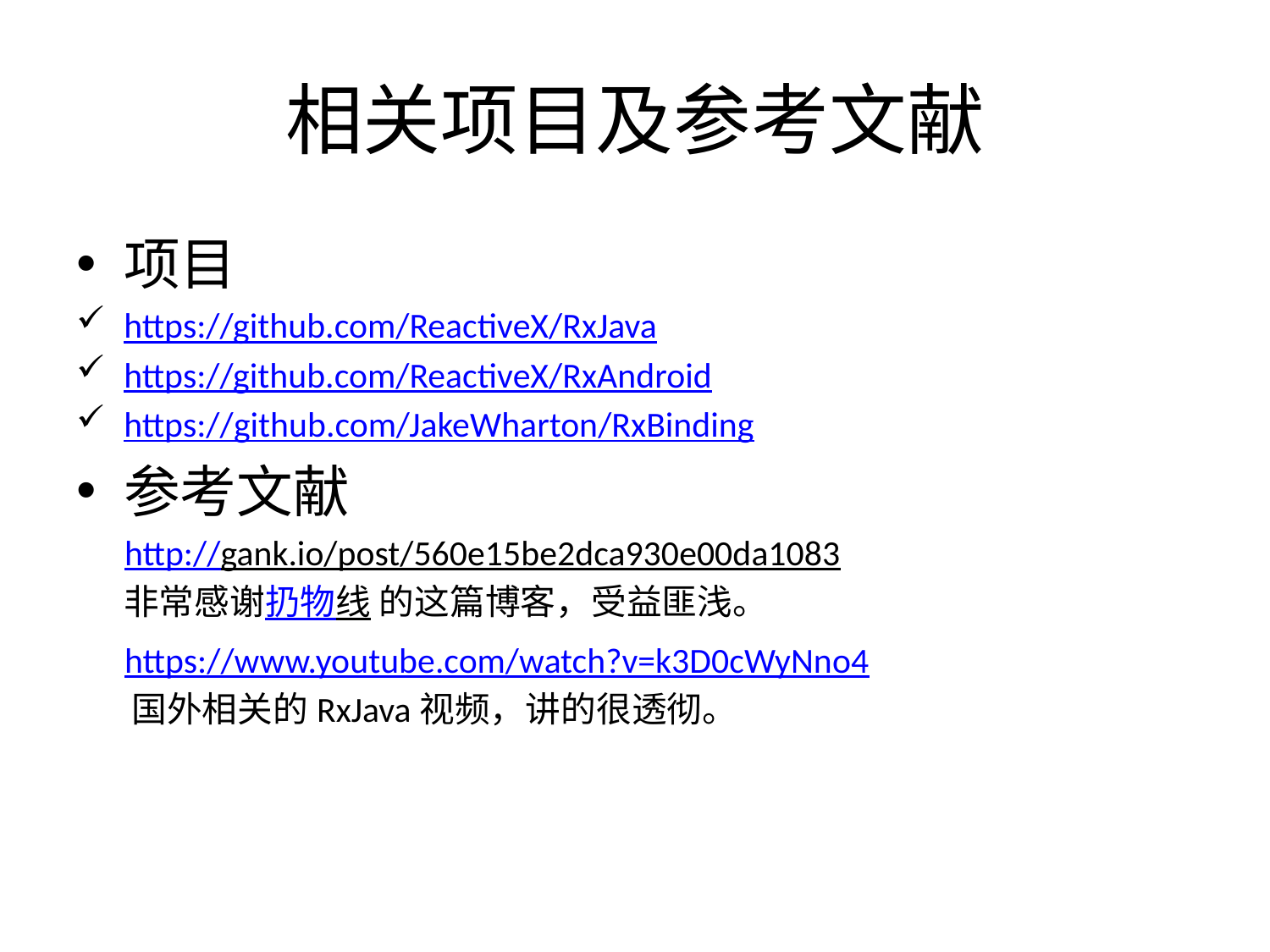

# 相关项目及参考文献
项目
https://github.com/ReactiveX/RxJava
https://github.com/ReactiveX/RxAndroid
https://github.com/JakeWharton/RxBinding
参考文献
      http://gank.io/post/560e15be2dca930e00da1083
     非常感谢扔物线 的这篇博客，受益匪浅。
      https://www.youtube.com/watch?v=k3D0cWyNno4
      国外相关的RxJava视频，讲的很透彻。